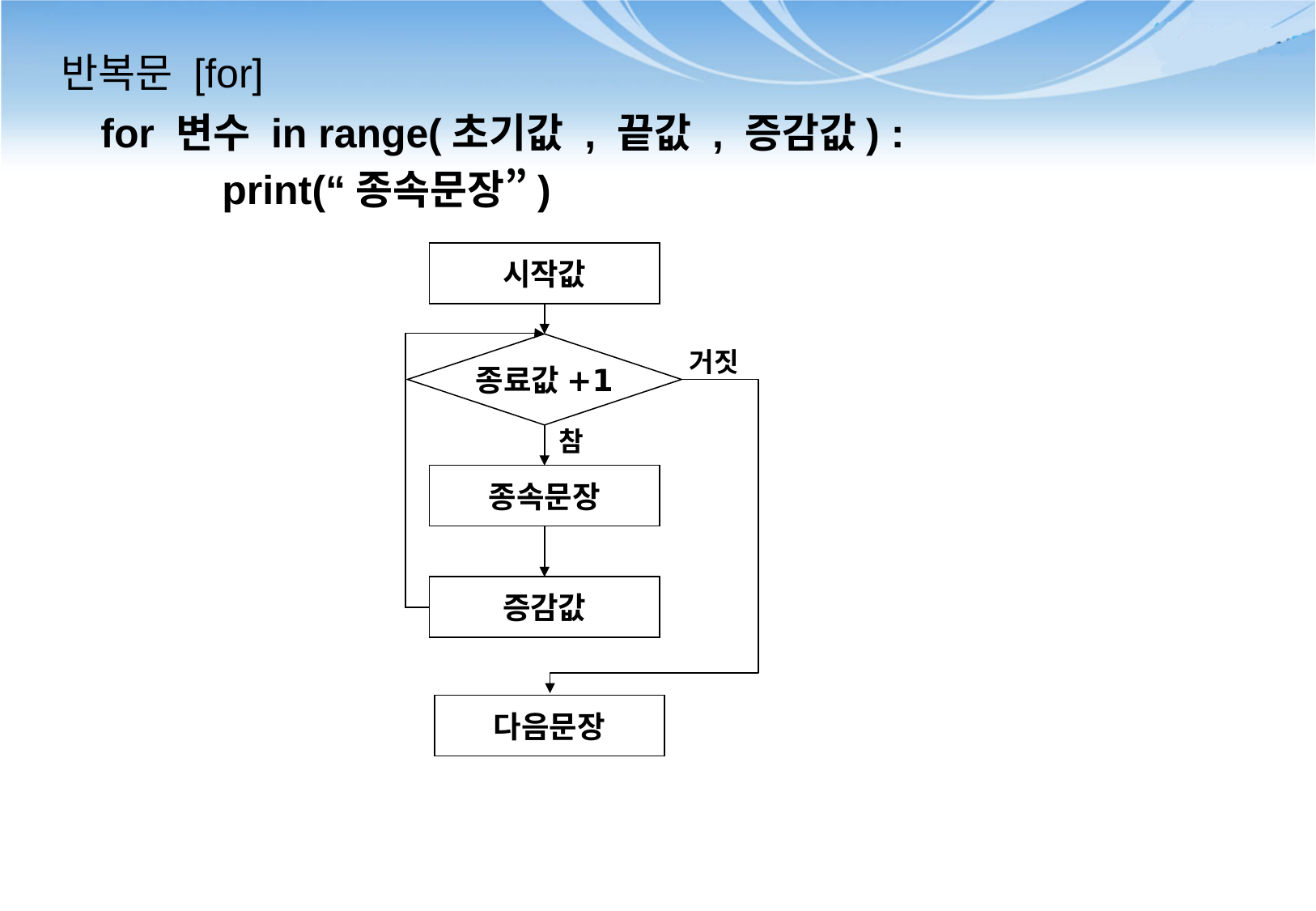

# 반복문 [for]
for 변수 in range(초기값 , 끝값 , 증감값) :
	print(“종속문장”)
시작값
종료값+1
거짓

참
종속문장
증감값
다음문장